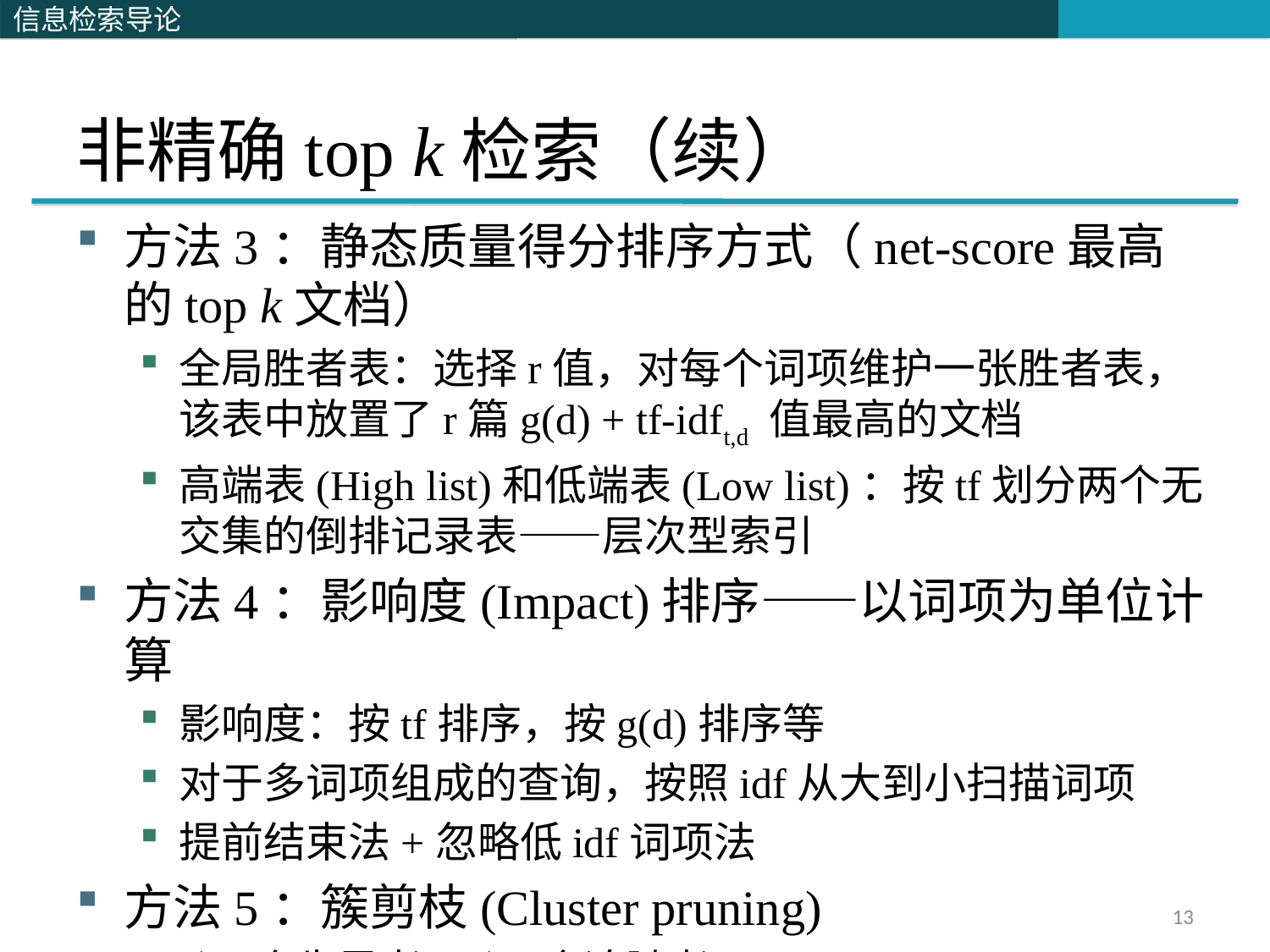

# 非精确top k检索（续）
方法3：静态质量得分排序方式（net-score最高的top k文档）
全局胜者表：选择r值，对每个词项维护一张胜者表，该表中放置了r篇g(d) + tf-idft,d 值最高的文档
高端表(High list)和低端表(Low list)：按tf划分两个无交集的倒排记录表——层次型索引
方法4：影响度(Impact)排序——以词项为单位计算
影响度：按tf排序，按g(d)排序等
对于多词项组成的查询，按照idf从大到小扫描词项
提前结束法+忽略低idf词项法
方法5：簇剪枝(Cluster pruning)
√N 个先导者+ √N 个追随者
13